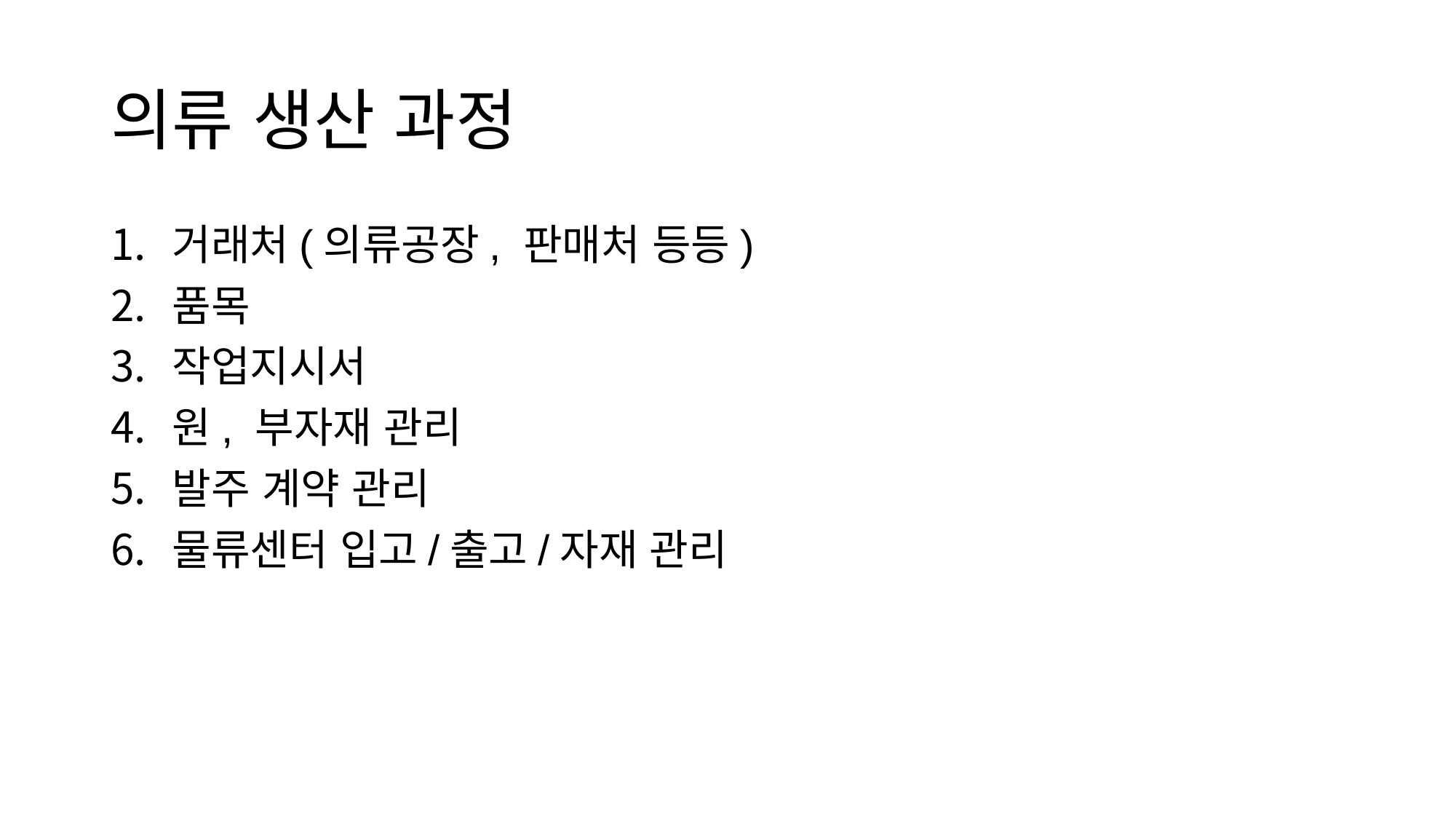

# 의류 생산 과정
거래처(의류공장, 판매처 등등)
품목
작업지시서
원, 부자재 관리
발주 계약 관리
물류센터 입고/출고/자재 관리